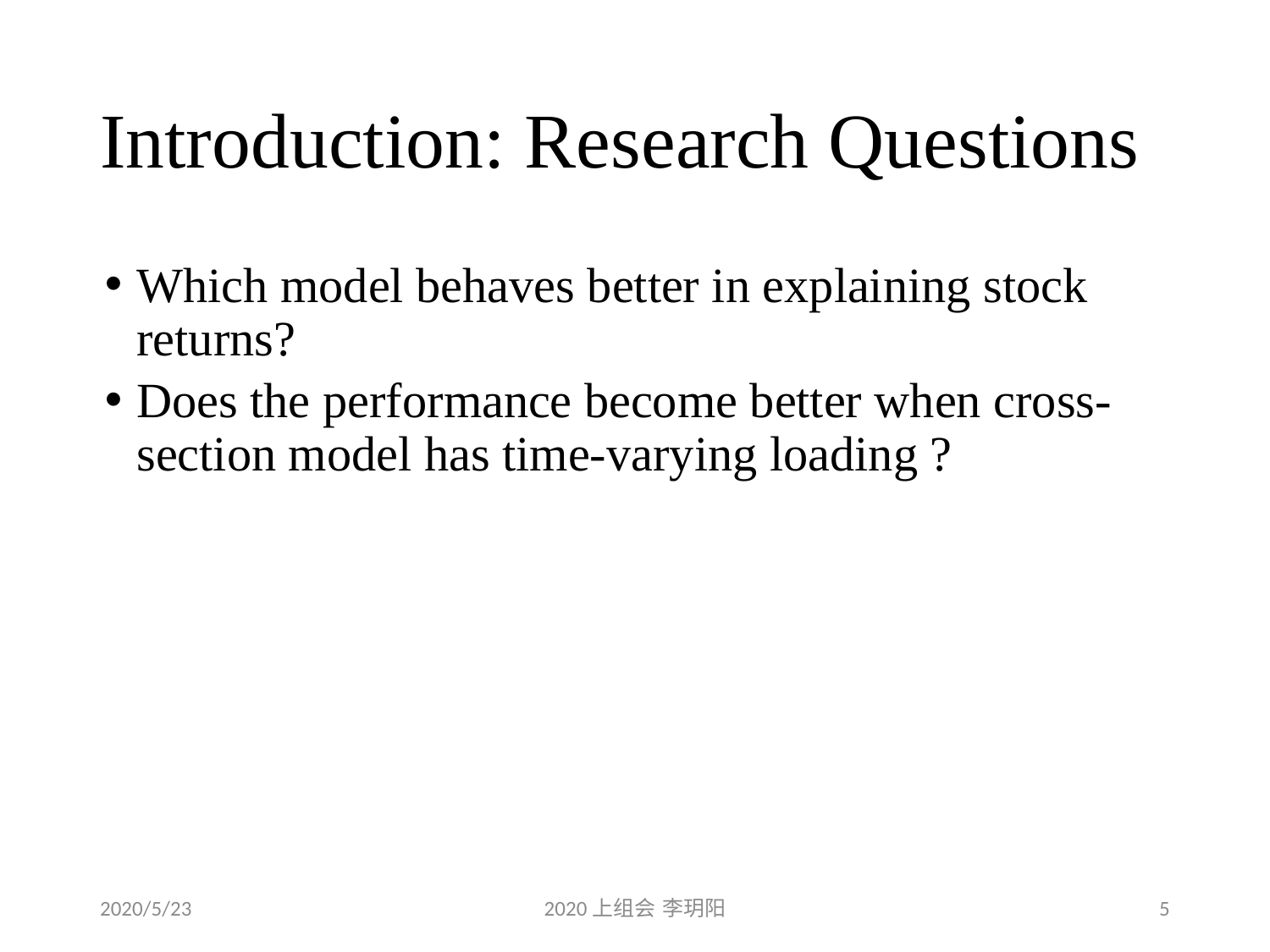

# Introduction: Research Questions
Which model behaves better in explaining stock returns?
Does the performance become better when cross-section model has time-varying loading ?

2020/5/23
2020上组会 李玥阳
5